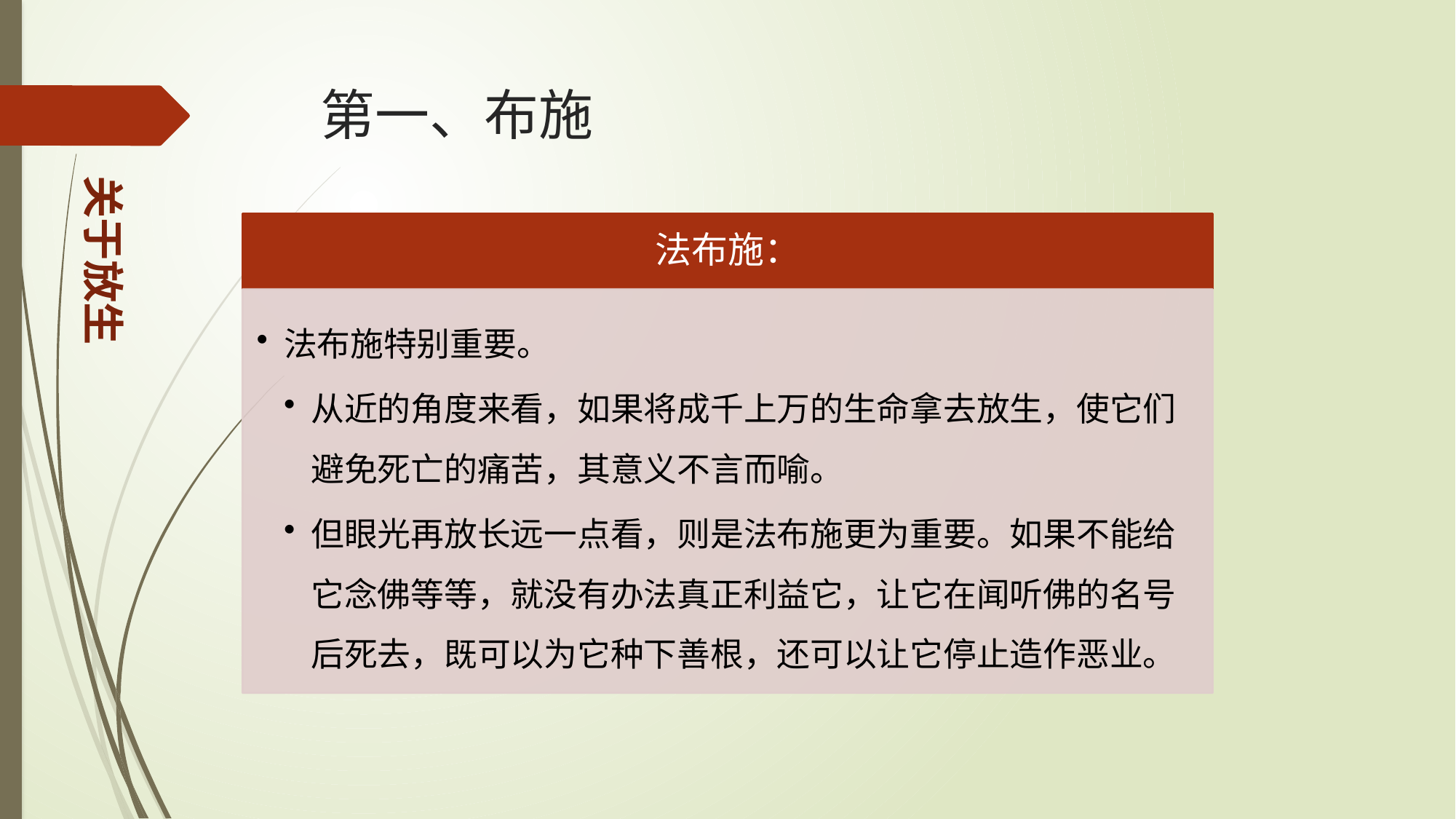

# 第一、布施
关于放生
法布施：
法布施特别重要。
从近的角度来看，如果将成千上万的生命拿去放生，使它们避免死亡的痛苦，其意义不言而喻。
但眼光再放长远一点看，则是法布施更为重要。如果不能给它念佛等等，就没有办法真正利益它，让它在闻听佛的名号后死去，既可以为它种下善根，还可以让它停止造作恶业。